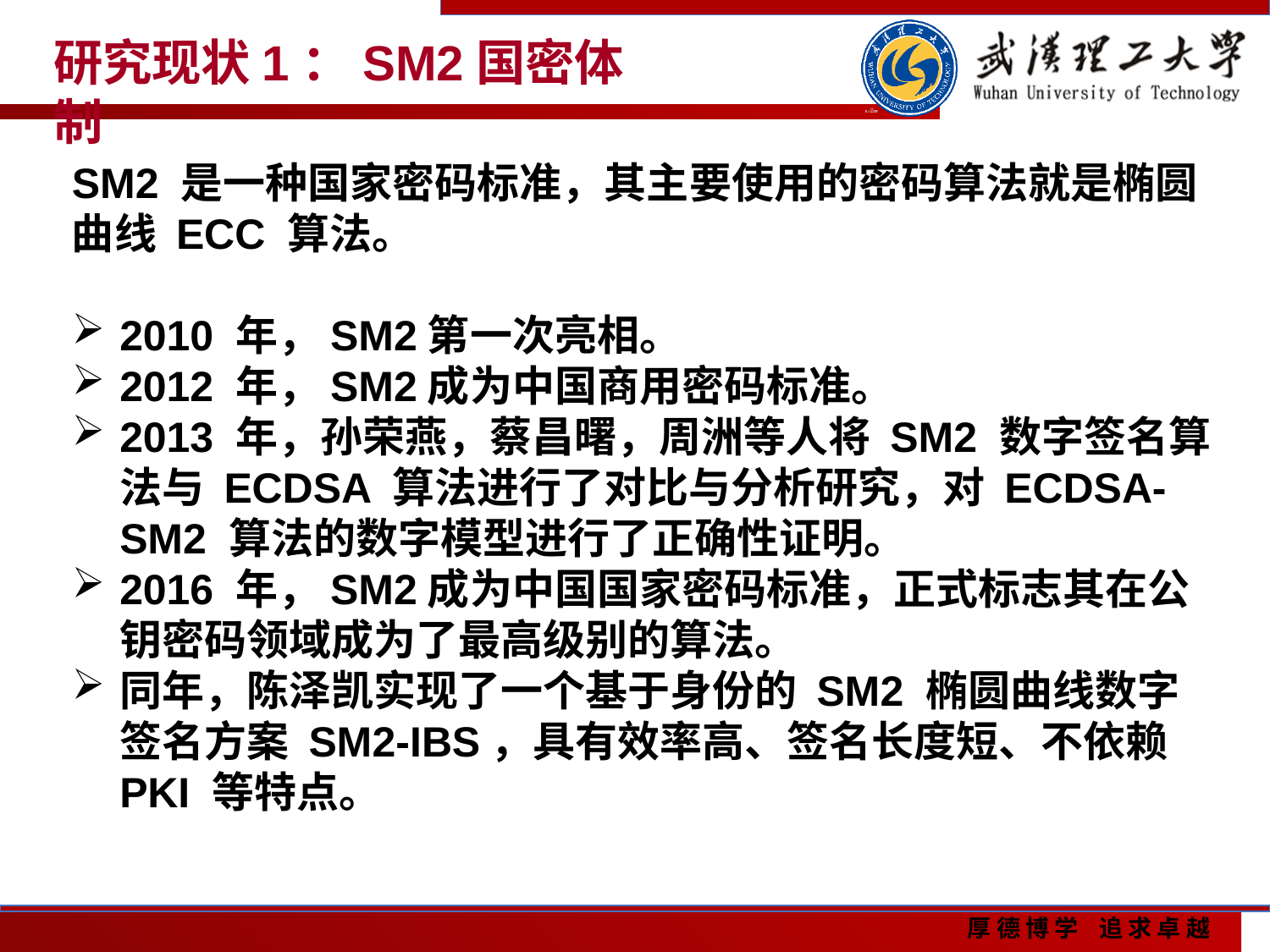

研究现状1：SM2国密体制
SM2 是一种国家密码标准，其主要使用的密码算法就是椭圆曲线 ECC 算法。

2010 年，SM2第一次亮相。
2012 年，SM2成为中国商用密码标准。
2013 年，孙荣燕，蔡昌曙，周洲等人将 SM2 数字签名算法与 ECDSA 算法进行了对比与分析研究，对 ECDSA-SM2 算法的数字模型进行了正确性证明。
2016 年，SM2成为中国国家密码标准，正式标志其在公钥密码领域成为了最高级别的算法。
同年，陈泽凯实现了一个基于身份的 SM2 椭圆曲线数字签名方案 SM2-IBS，具有效率高、签名长度短、不依赖 PKI 等特点。